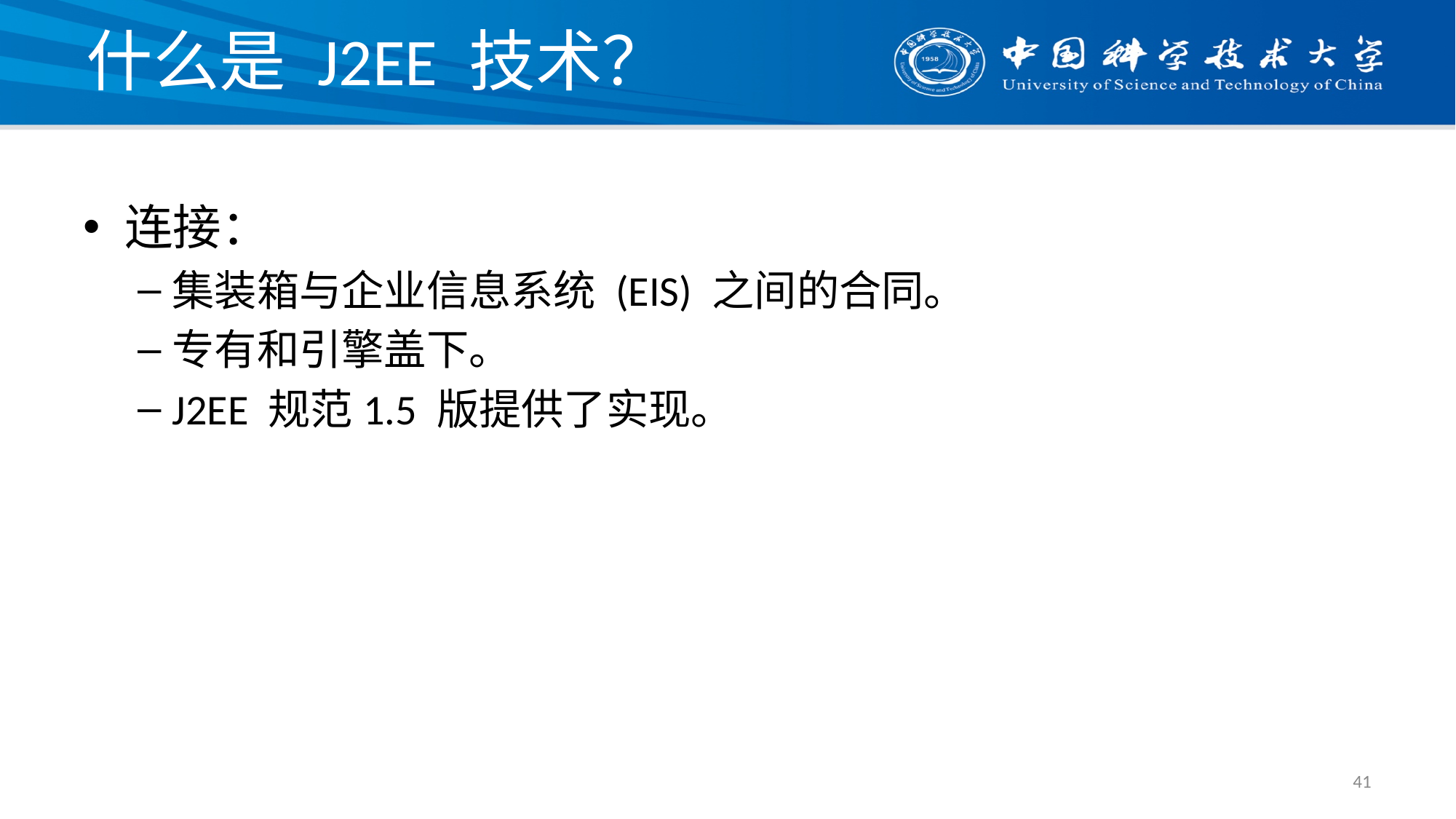

# 什么是 J2EE 技术？
连接：
集装箱与企业信息系统 (EIS) 之间的合同。
专有和引擎盖下。
J2EE 规范1.5 版提供了实现。
41